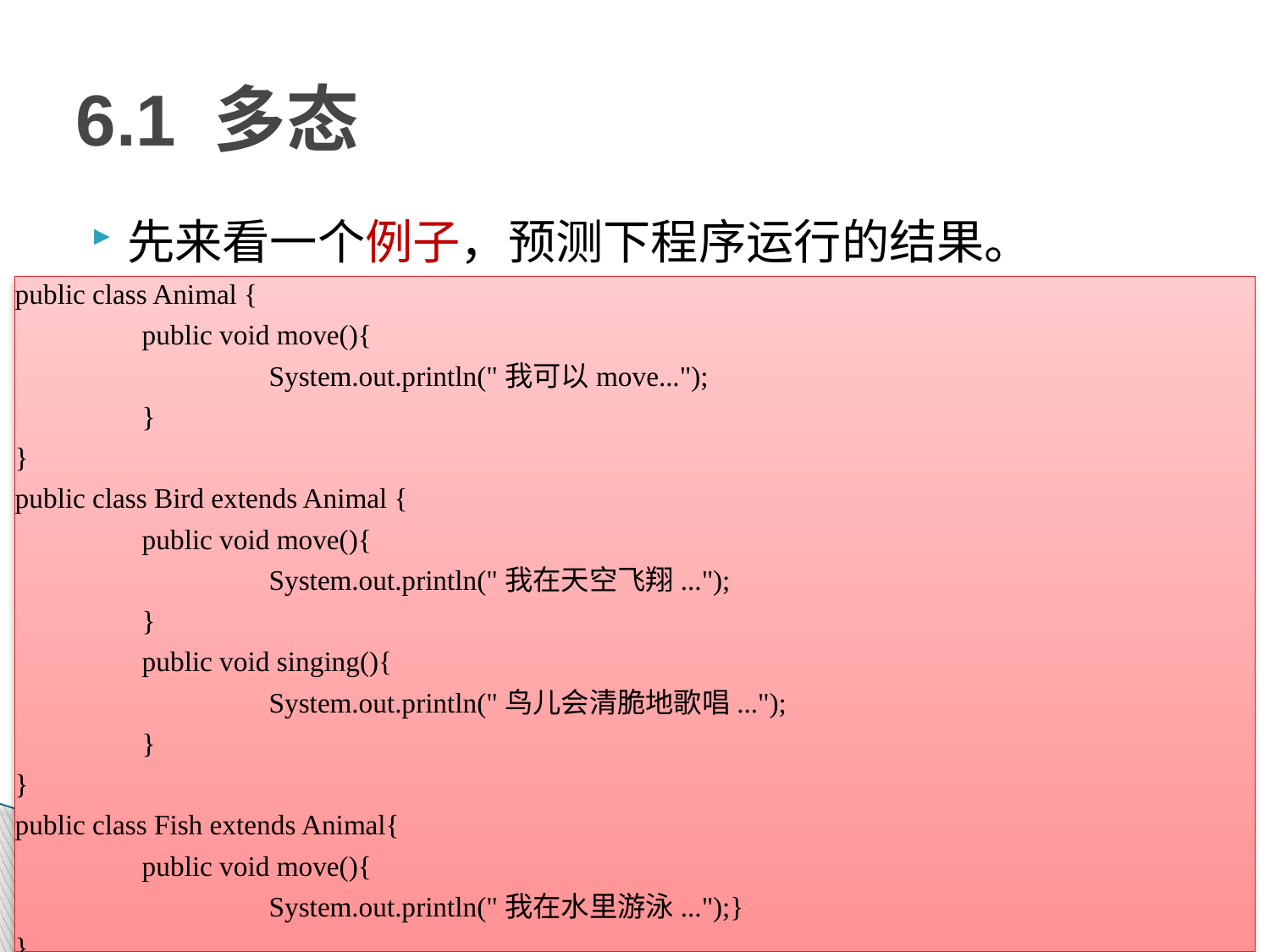

# 6.1 多态
先来看一个例子，预测下程序运行的结果。
public class Animal {
	public void move(){
		System.out.println("我可以move...");
	}
}
public class Bird extends Animal {
	public void move(){
		System.out.println("我在天空飞翔...");
	}
	public void singing(){
		System.out.println("鸟儿会清脆地歌唱...");
	}
}
public class Fish extends Animal{
	public void move(){
		System.out.println("我在水里游泳...");}
}